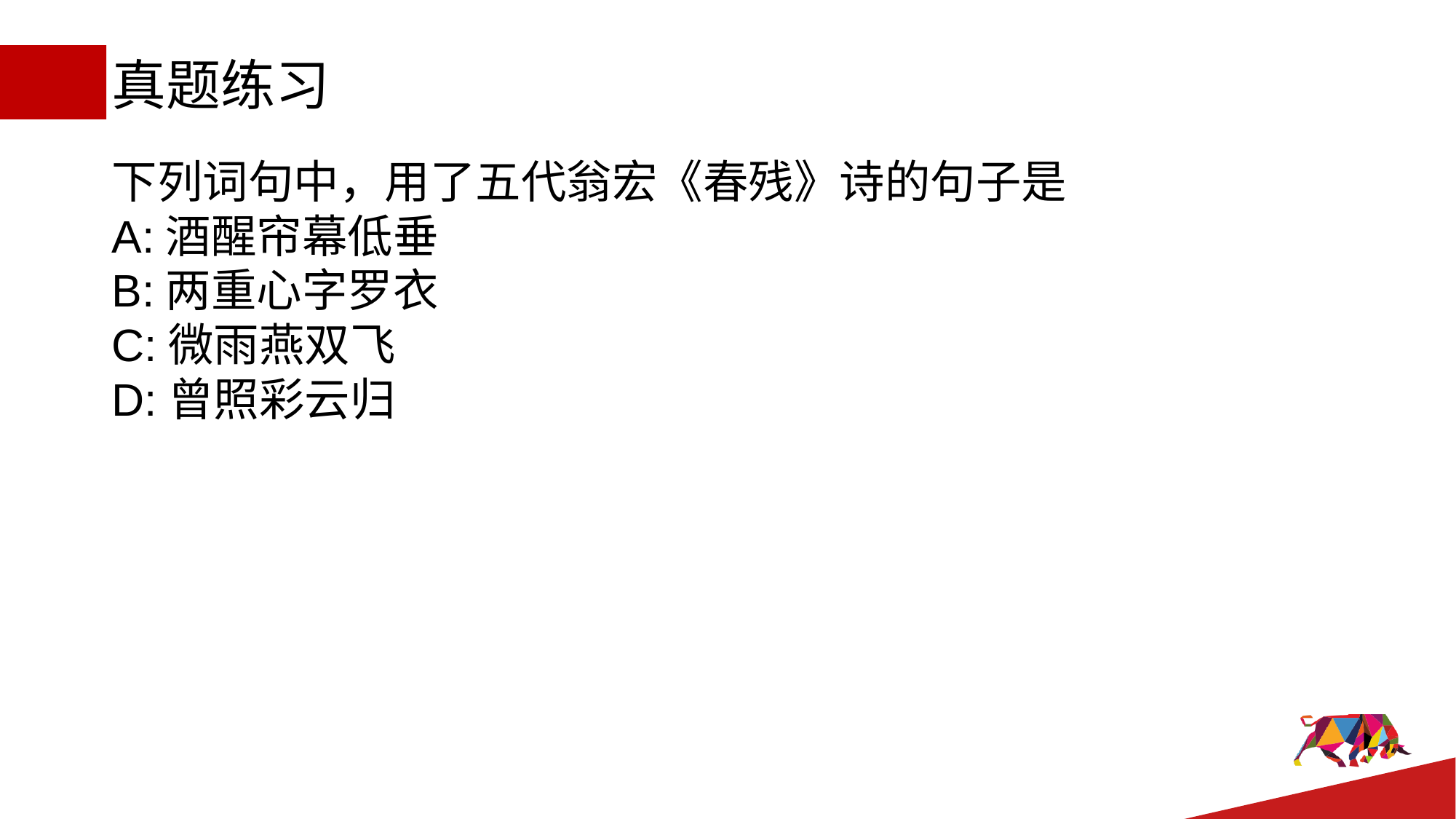

# 真题练习
下列词句中，用了五代翁宏《春残》诗的句子是
A:酒醒帘幕低垂
B:两重心字罗衣
C:微雨燕双飞
D:曾照彩云归